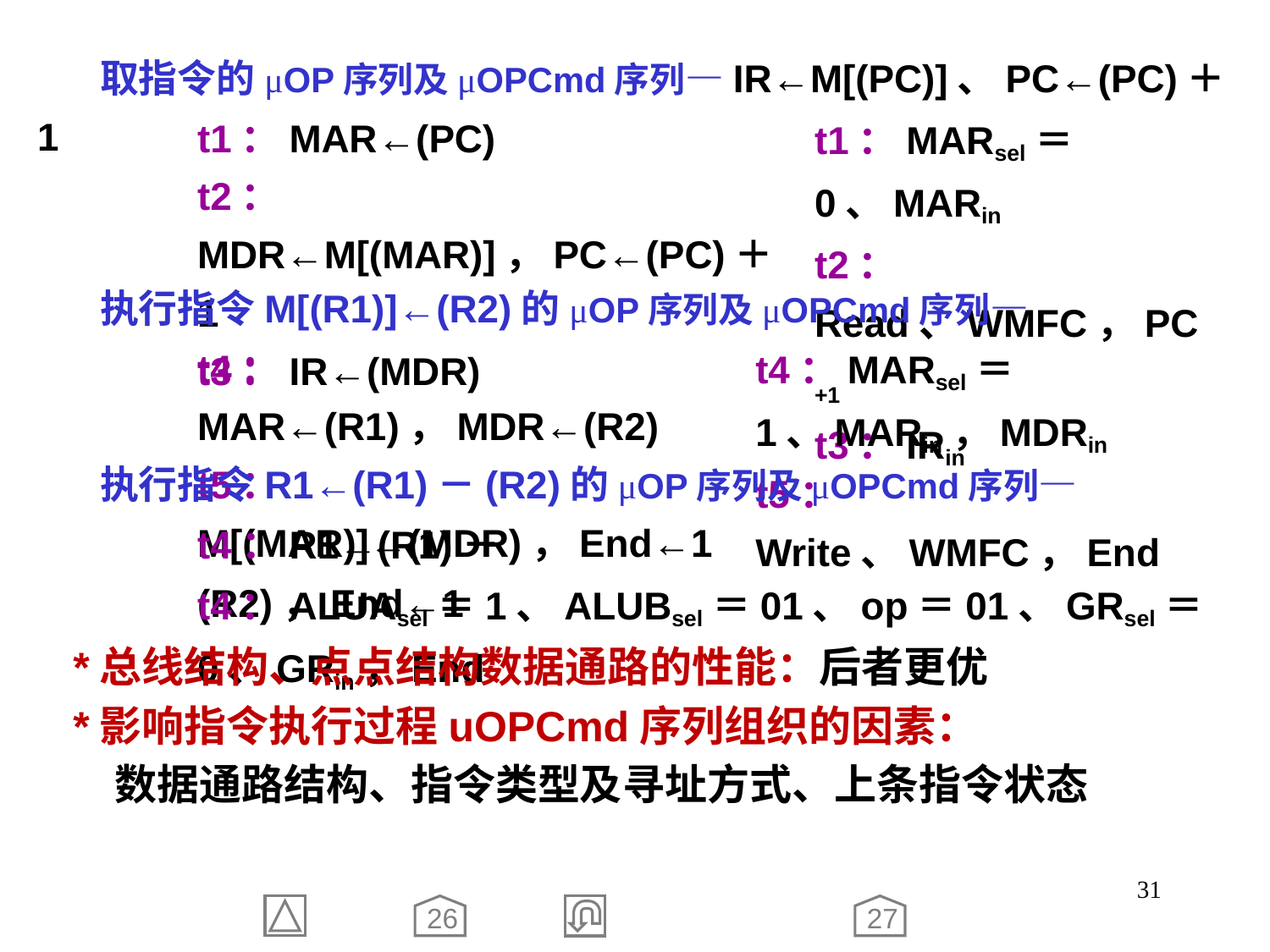

取指令的μOP序列及μOPCmd序列—IR←M[(PC)]、PC←(PC)＋1
t1：MAR←(PC)
t2：MDR←M[(MAR)]，PC←(PC)＋1
t3：IR←(MDR)
t1：MARsel＝0、MARin
t2：Read、WMFC，PC+1
t3：IRin
      执行指令M[(R1)]←(R2)的μOP序列及μOPCmd序列—
t4：MAR←(R1)，MDR←(R2)
t5：M[(MAR)]←(MDR)，End←1
t4：MARsel＝1、MARin，MDRin
t5：Write、WMFC，End
      执行指令R1←(R1)－(R2)的μOP序列及μOPCmd序列—
t4：R1←(R1)－(R2)，End←1
t4：ALUAsel＝1、ALUBsel＝01、op＝01、GRsel＝0、GRin，End
   *总线结构、点点结构数据通路的性能：后者更优
   *影响指令执行过程uOPCmd序列组织的因素：
       数据通路结构、指令类型及寻址方式、上条指令状态
31

26

27